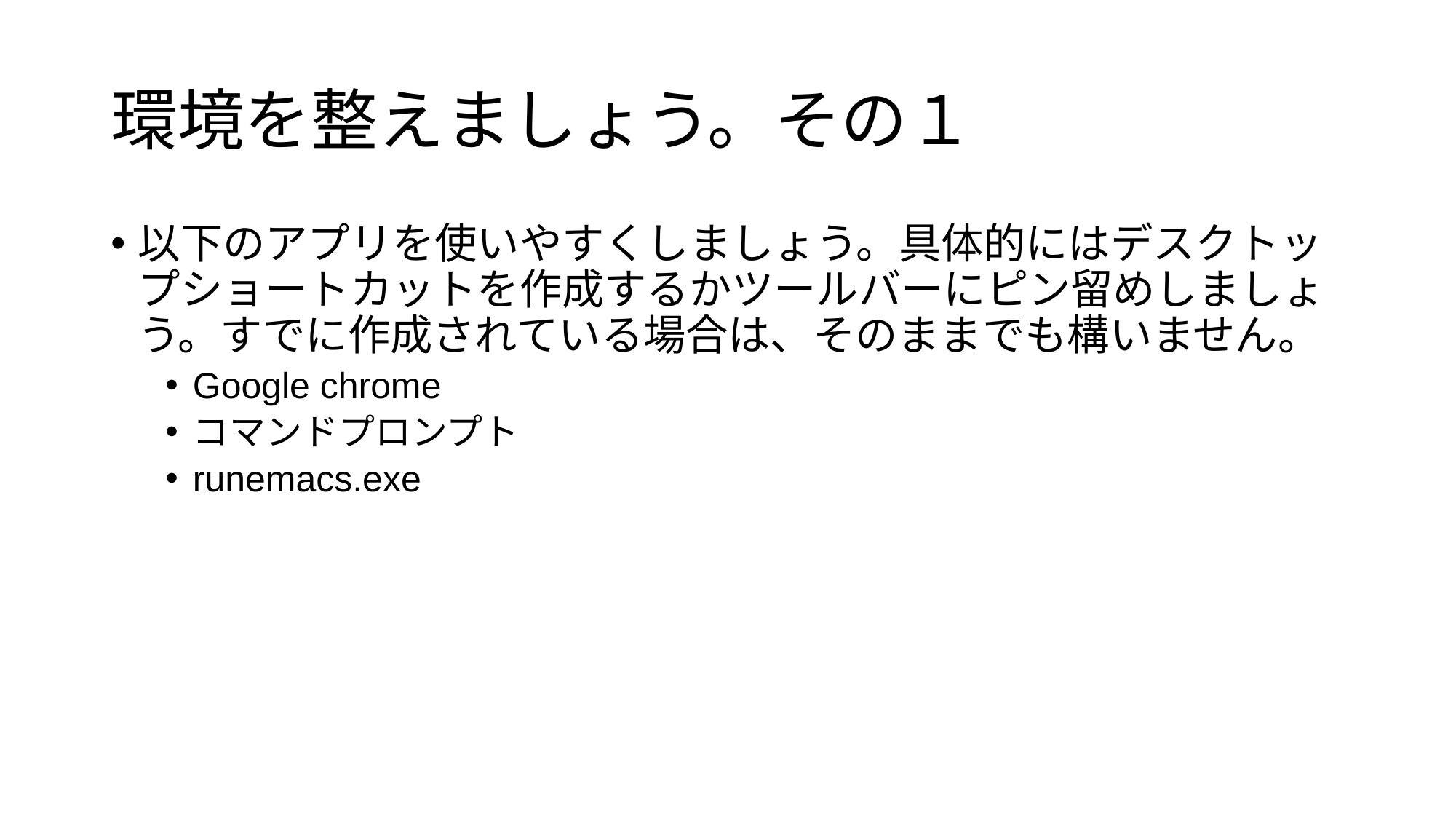

# 環境を整えましょう。その１
以下のアプリを使いやすくしましょう。具体的にはデスクトップショートカットを作成するかツールバーにピン留めしましょう。すでに作成されている場合は、そのままでも構いません。
Google chrome
コマンドプロンプト
runemacs.exe